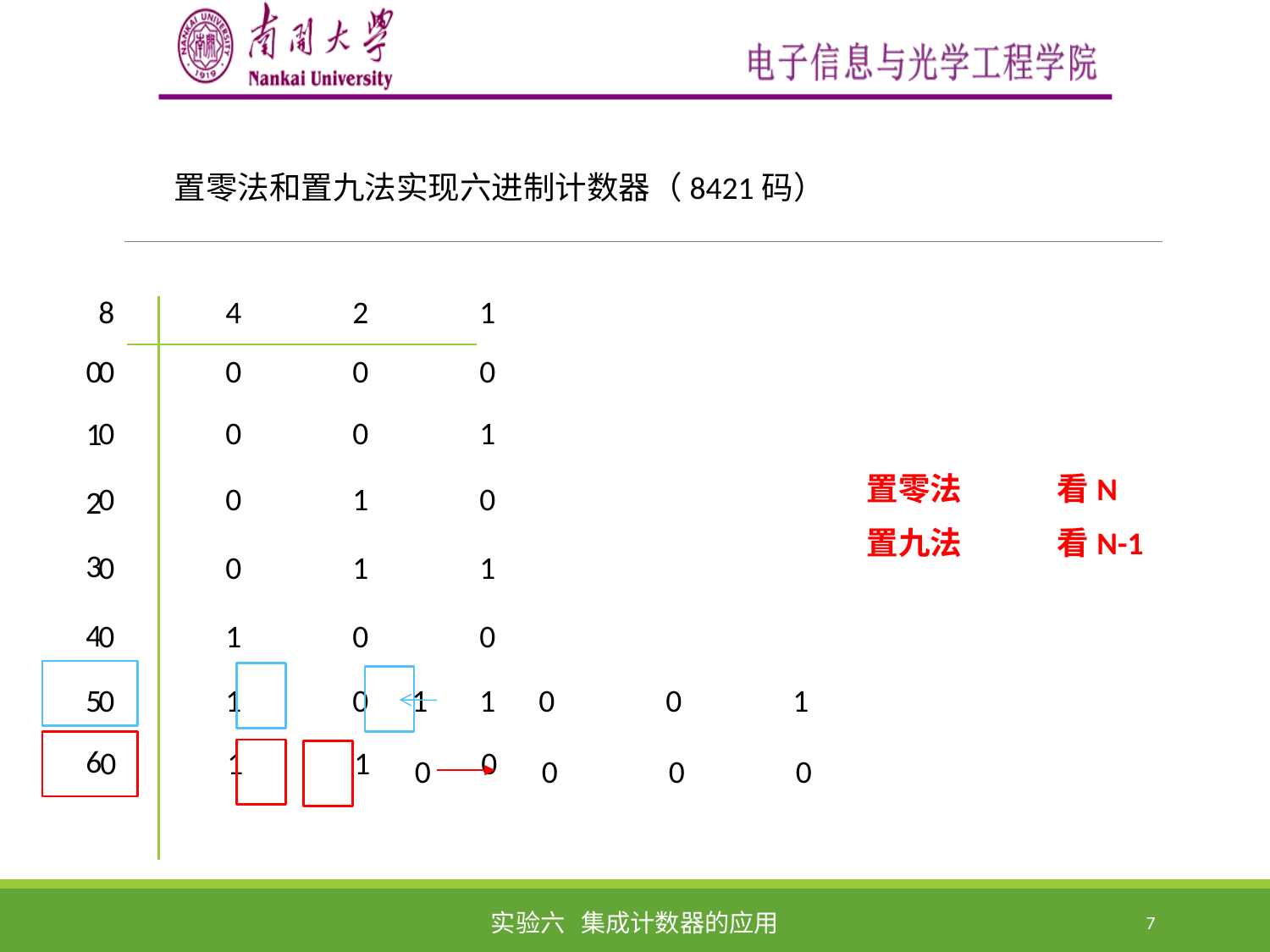

置零法和置九法实现六进制计数器（8421码）
8	4	2	1
0
0	0	0	0
0	0	0	1
1
置零法	看N
置九法	看N-1
0	0	1	0
2
3
0	0	1	1
4
0	1	0	0

1	0	0	1
5
0	1	0	1

6
0	1	1	0

0	0	0	0
实验六  集成计数器的应用
7